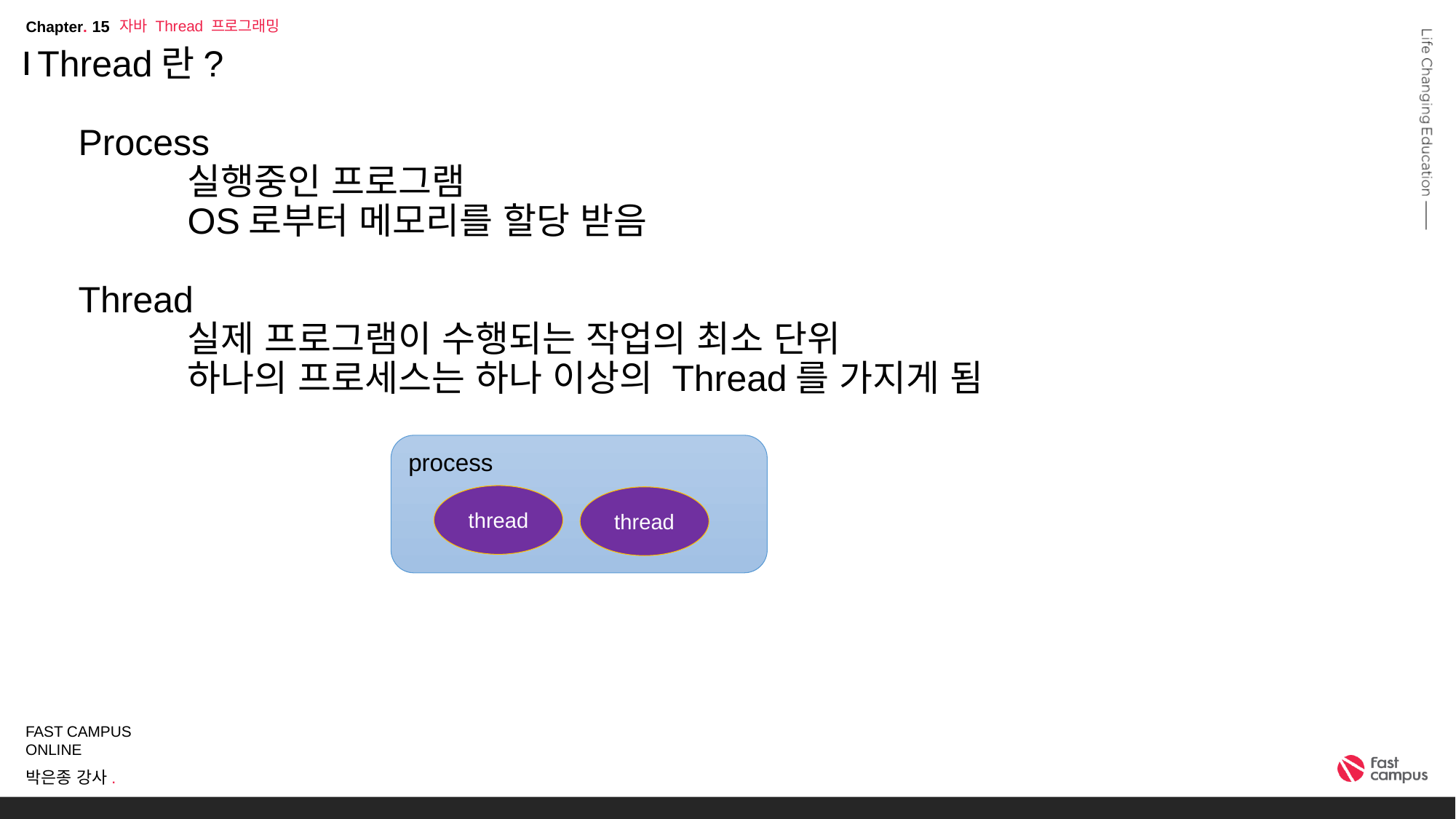

자바 Thread 프로그래밍
15
# Thread란? Process 실행중인 프로그램 OS로부터 메모리를 할당 받음 Thread 실제 프로그램이 수행되는 작업의 최소 단위 하나의 프로세스는 하나 이상의 Thread를 가지게 됨
process
thread
thread